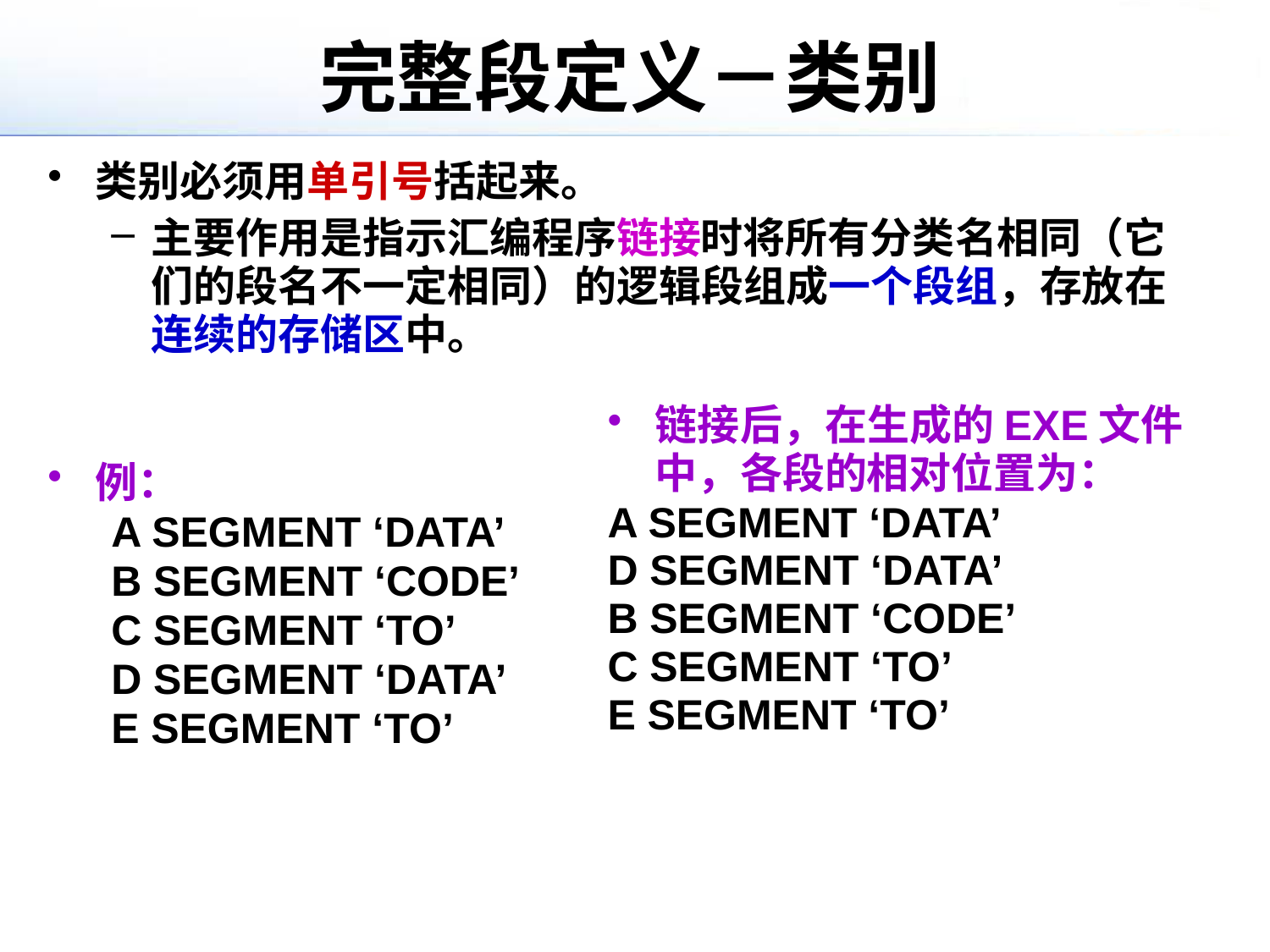

# 完整段定义－类别
类别必须用单引号括起来。
主要作用是指示汇编程序链接时将所有分类名相同（它们的段名不一定相同）的逻辑段组成一个段组，存放在连续的存储区中。

例：
A SEGMENT ‘DATA’
B SEGMENT ‘CODE’
C SEGMENT ‘TO’
D SEGMENT ‘DATA’
E SEGMENT ‘TO’
链接后，在生成的EXE文件中，各段的相对位置为：
A SEGMENT ‘DATA’
D SEGMENT ‘DATA’
B SEGMENT ‘CODE’
C SEGMENT ‘TO’
E SEGMENT ‘TO’